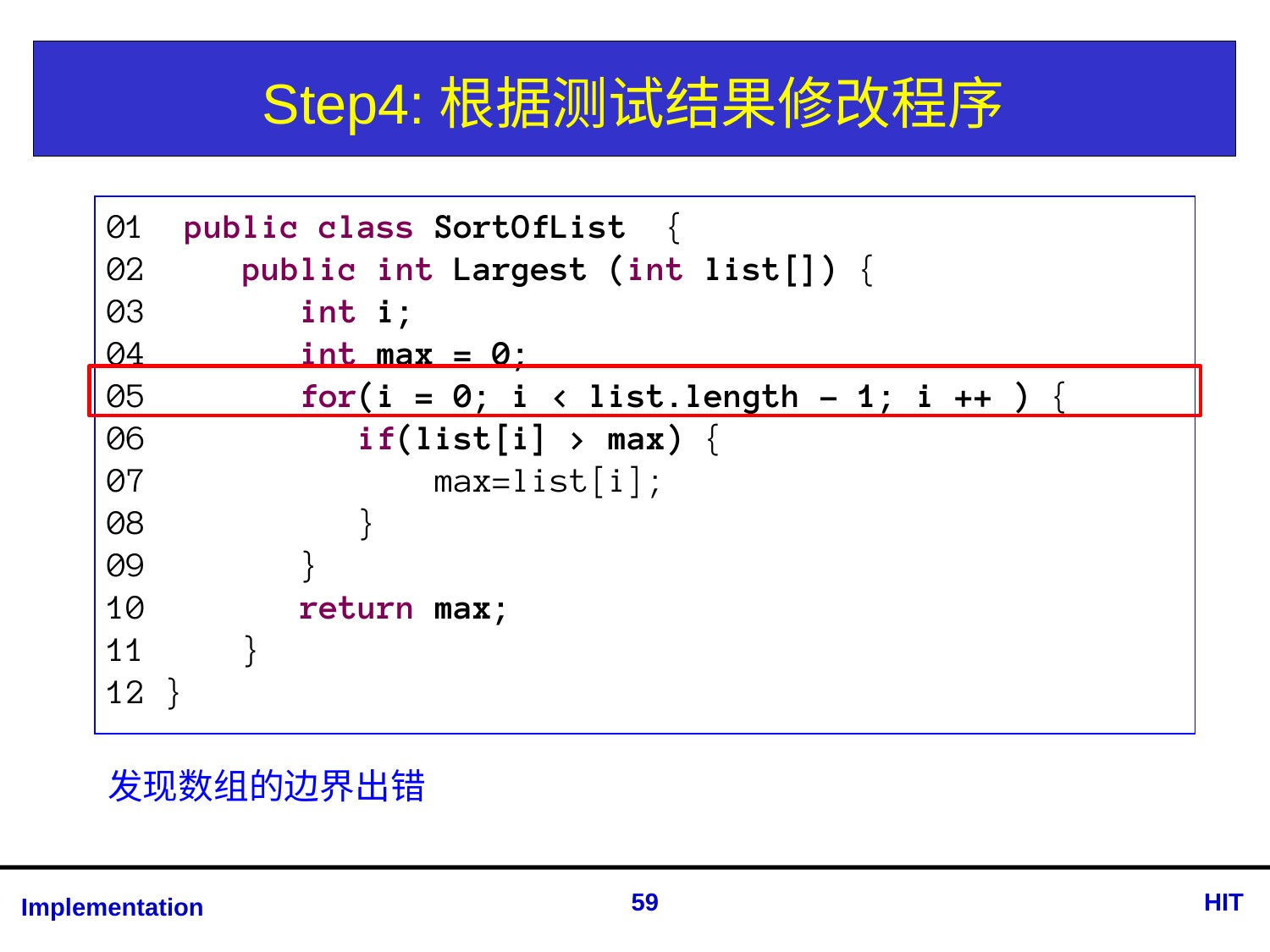

# Step4:根据测试结果修改程序
01  public class SortOfList  {
02     public int Largest (int list[]) {
03        int i;
04        int max = 0;
05        for(i = 0; i < list.length - 1; i ++ ) {
06           if(list[i] > max) {
07               max=list[i];
08           }
09        }
10        return max;
11     }
12 }

发现数组的边界出错